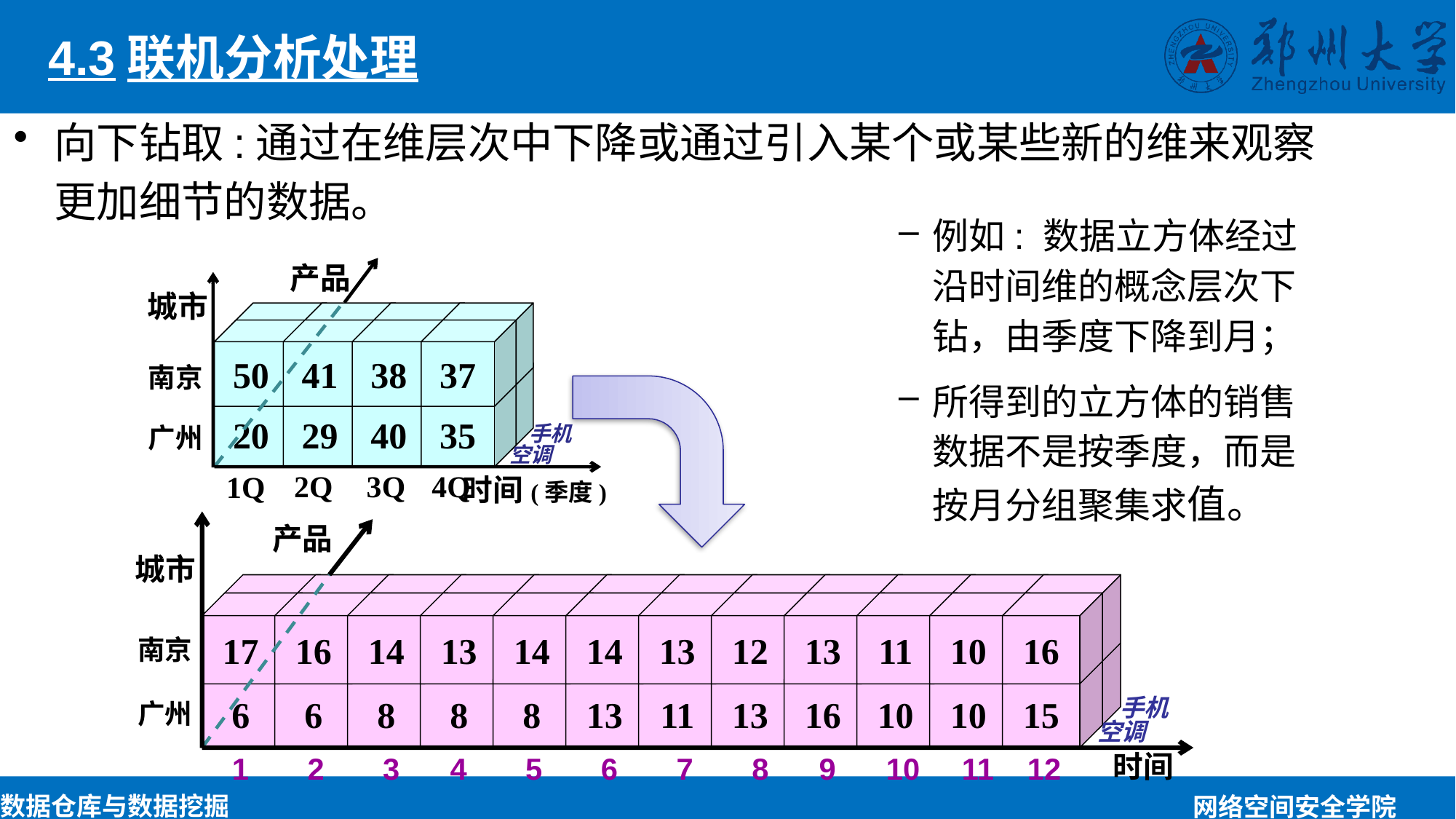

4.3联机分析处理
向下钻取:通过在维层次中下降或通过引入某个或某些新的维来观察更加细节的数据。
例如: 数据立方体经过沿时间维的概念层次下钻，由季度下降到月；
所得到的立方体的销售数据不是按季度，而是按月分组聚集求值。
产品

城市

50
41
38
37
南京
20
29
40
35
手机
广州
空调
2Q
3Q
4Q
1Q
时间(季度)

产品

城市

17
16
14
13
6
6
8
8

14
14
13
12
8
13
11
13

13
11
10
16
16
10
10
15
南京
手机
广州
空调
时间
1       2       3      4       5       6       7       8      9      10     11    12